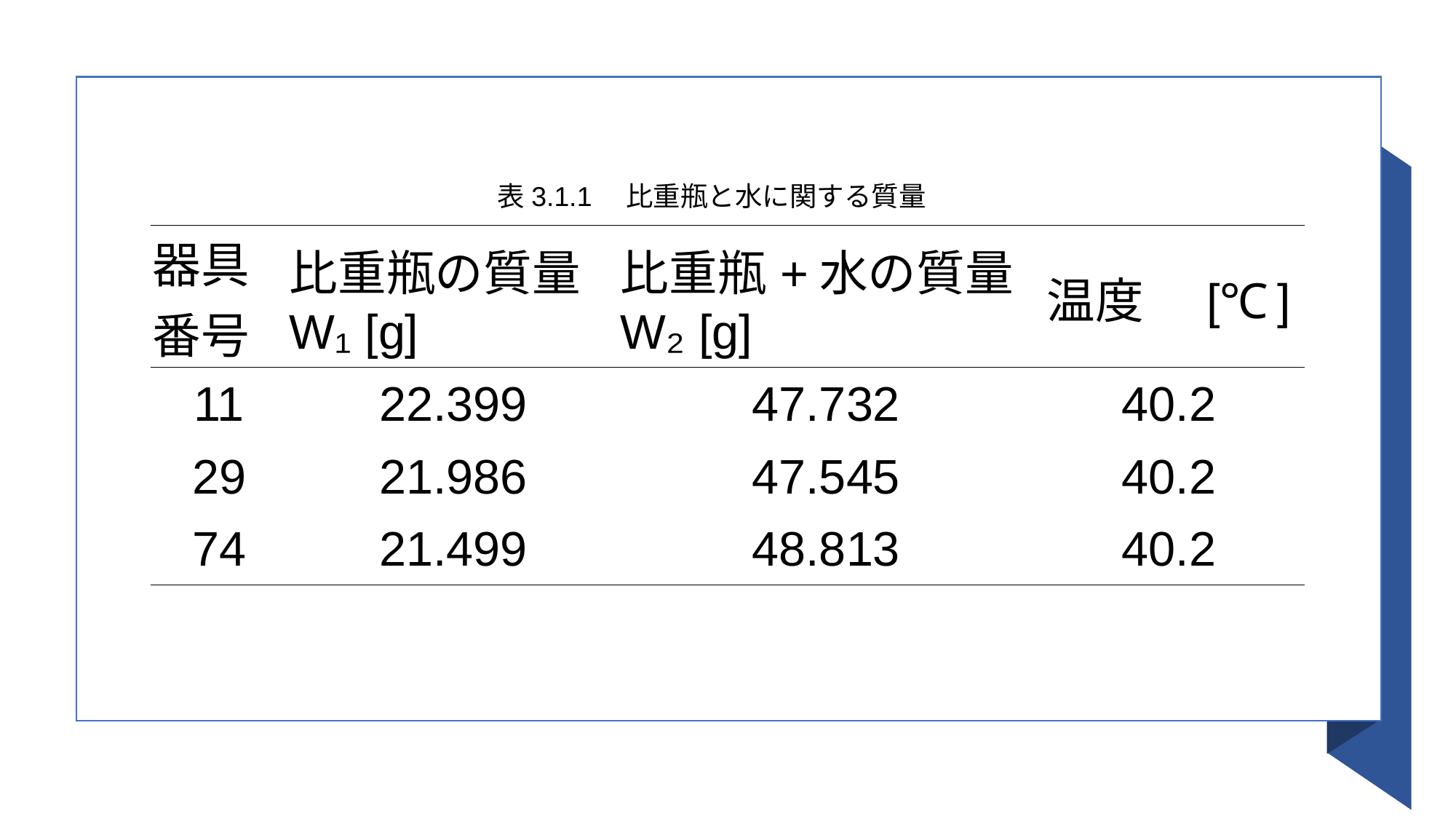

表3.1.1　比重瓶と水に関する質量
| 器具番号 | 比重瓶の質量 W₁ [g] | 比重瓶+水の質量 W₂ [g] | 温度　[℃] |
| --- | --- | --- | --- |
| 11 | 22.399 | 47.732 | 40.2 |
| 29 | 21.986 | 47.545 | 40.2 |
| 74 | 21.499 | 48.813 | 40.2 |